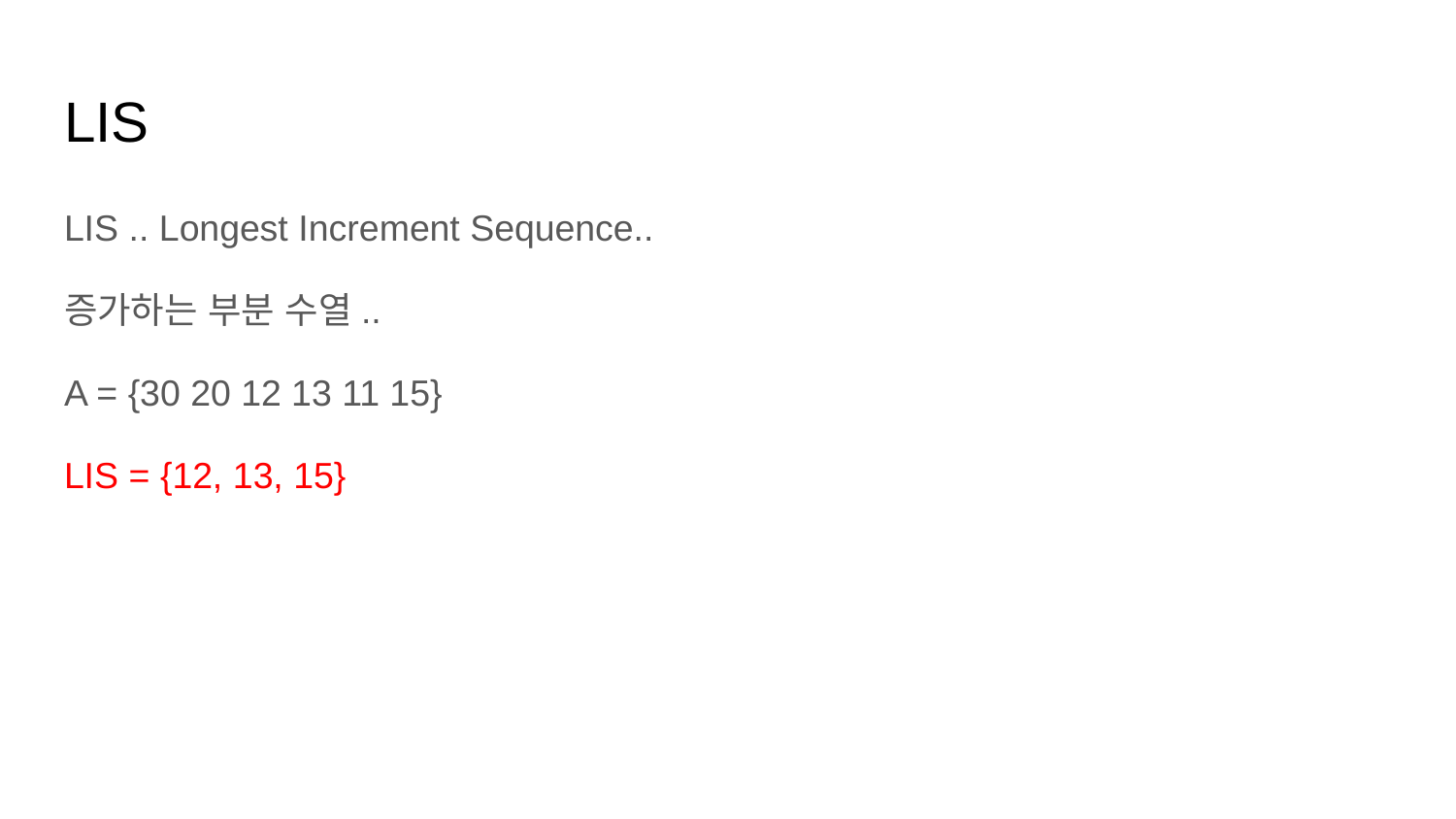

# LIS
LIS .. Longest Increment Sequence..
증가하는 부분 수열..
A = {30 20 12 13 11 15}
LIS = {12, 13, 15}